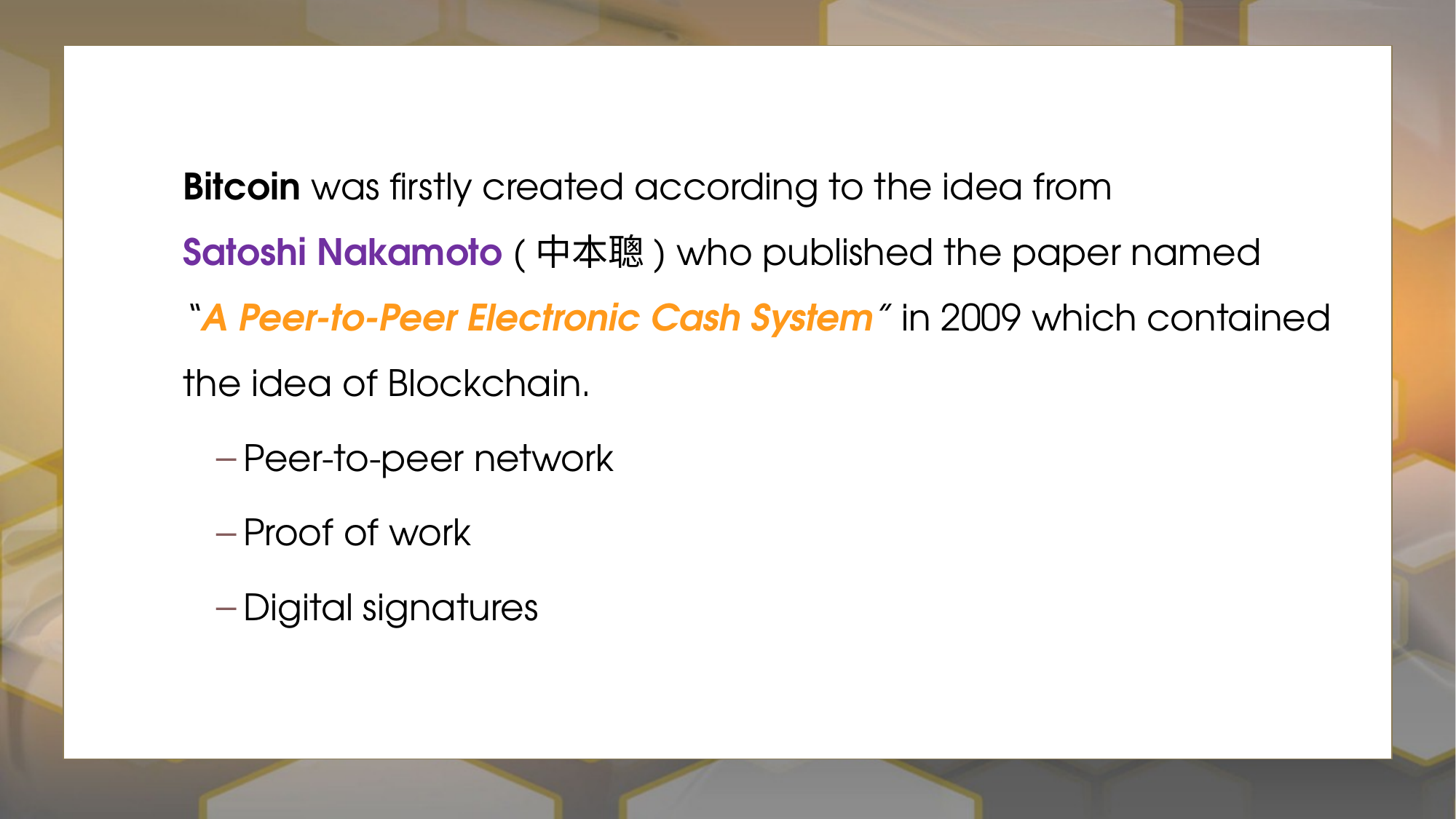

Bitcoin was firstly created according to the idea from
Satoshi Nakamoto (中本聰) who published the paper named
“A Peer-to-Peer Electronic Cash System” in 2009 which contained the idea of Blockchain.
Peer-to-peer network
Proof of work
Digital signatures